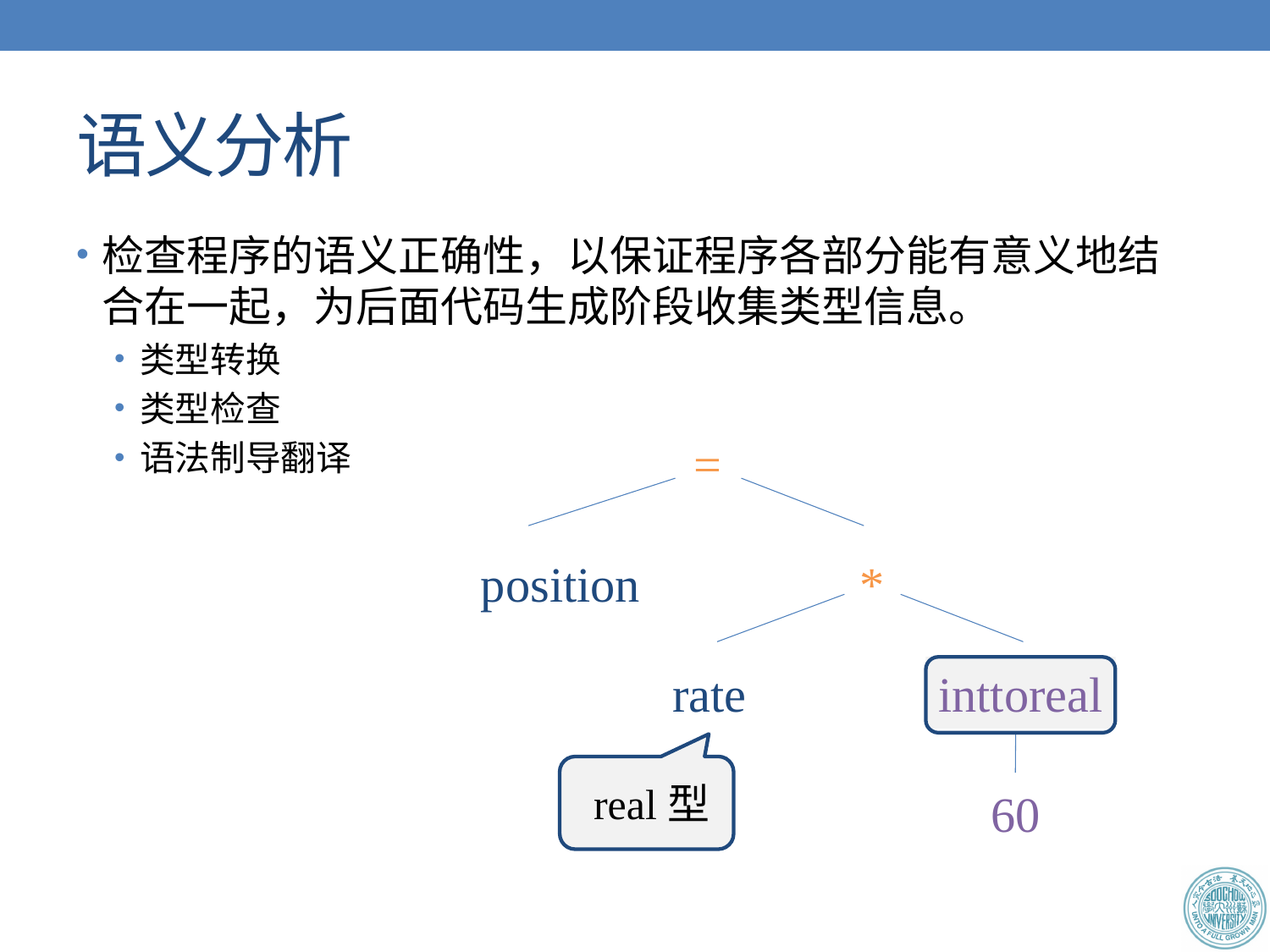

# 语义分析
检查程序的语义正确性，以保证程序各部分能有意义地结合在一起，为后面代码生成阶段收集类型信息。
类型转换
类型检查
语法制导翻译
=
position
*
rate
inttoreal

real型
60